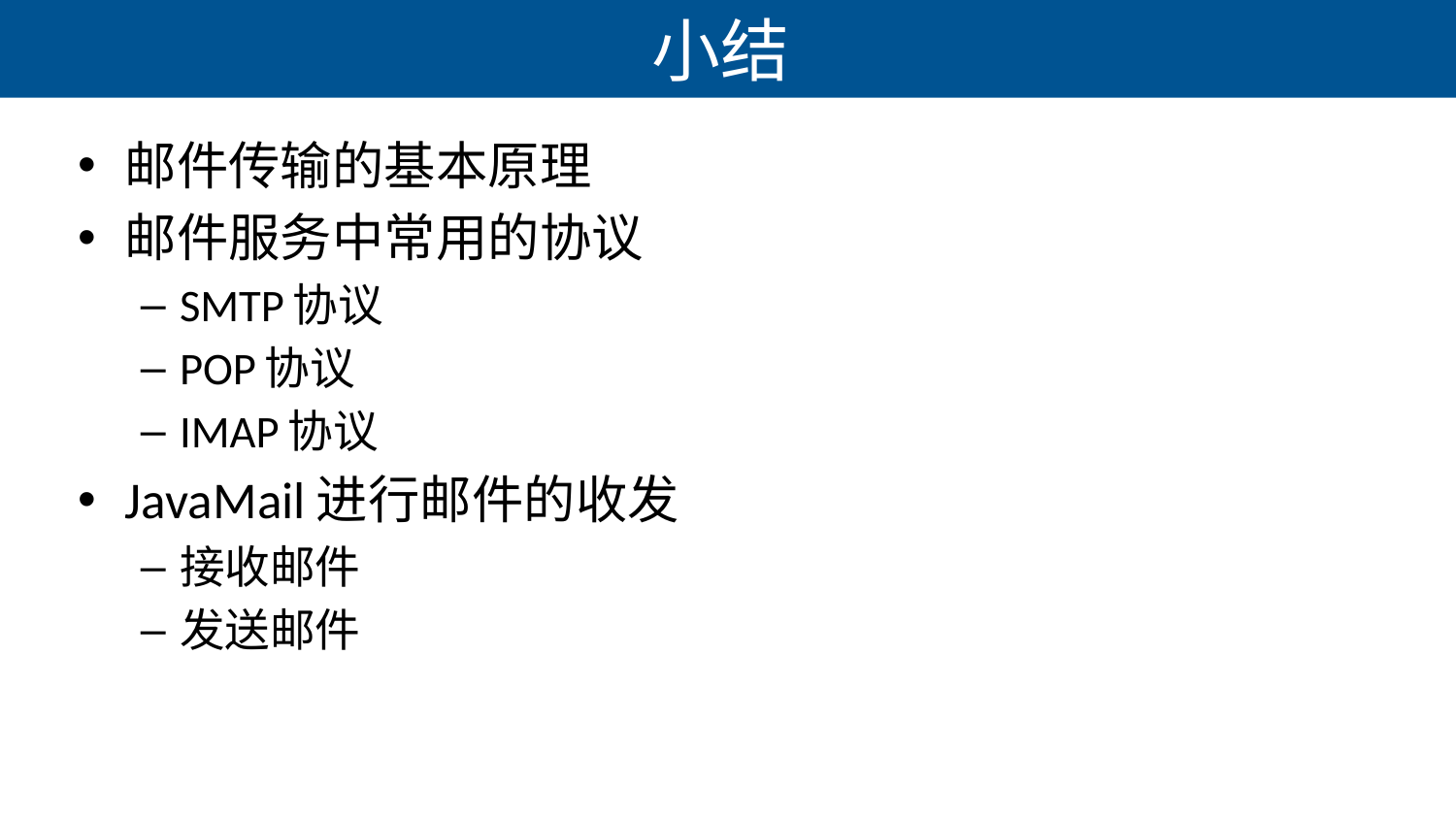

# 小结
邮件传输的基本原理
邮件服务中常用的协议
SMTP协议
POP协议
IMAP协议
JavaMail进行邮件的收发
接收邮件
发送邮件